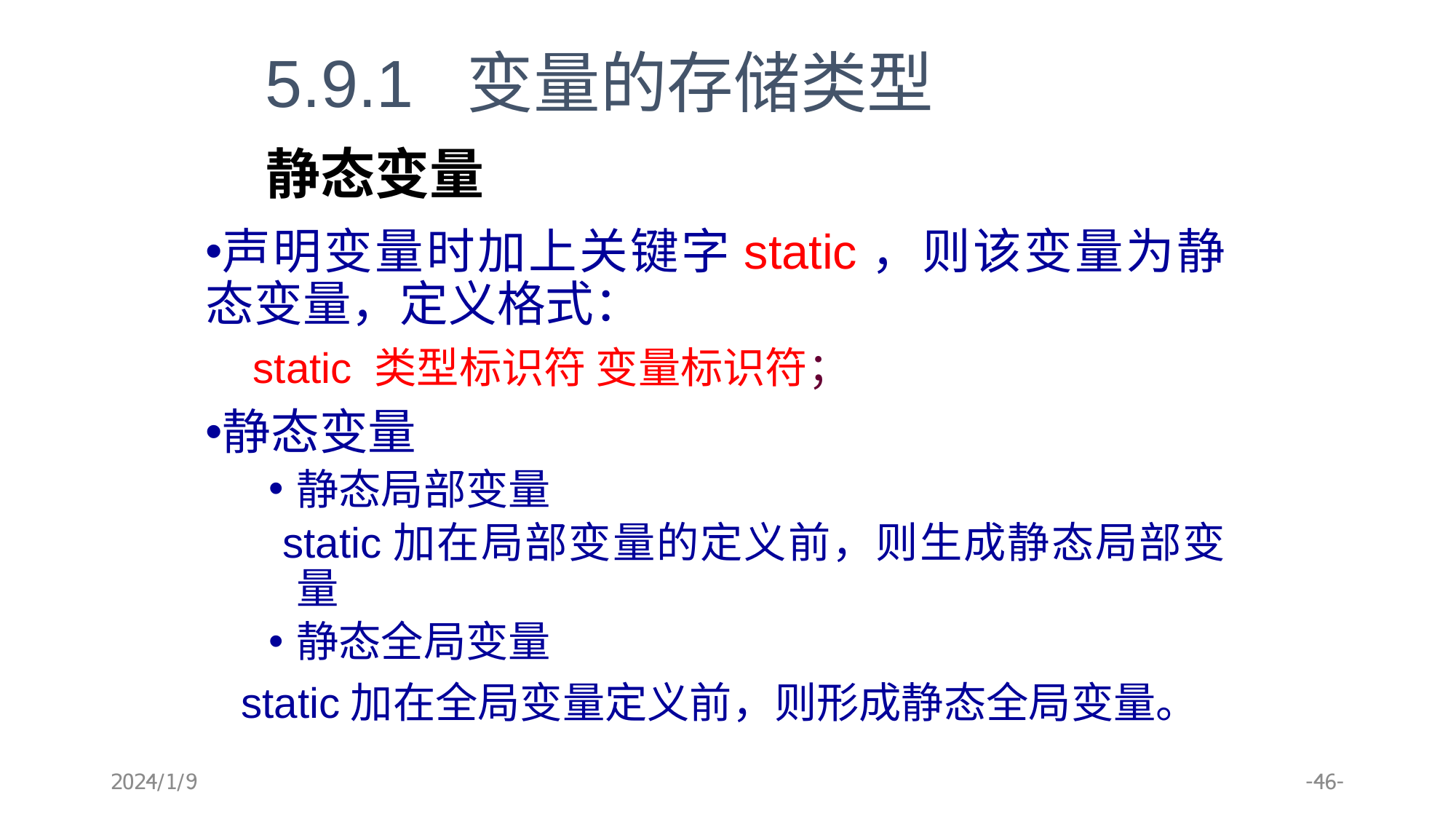

5.9.1  变量的存储类型
# 静态变量
声明变量时加上关键字static，则该变量为静态变量，定义格式：
    static 类型标识符 变量标识符；
静态变量
静态局部变量
 static加在局部变量的定义前，则生成静态局部变量
静态全局变量
   static加在全局变量定义前，则形成静态全局变量。
2024/1/9
-46-